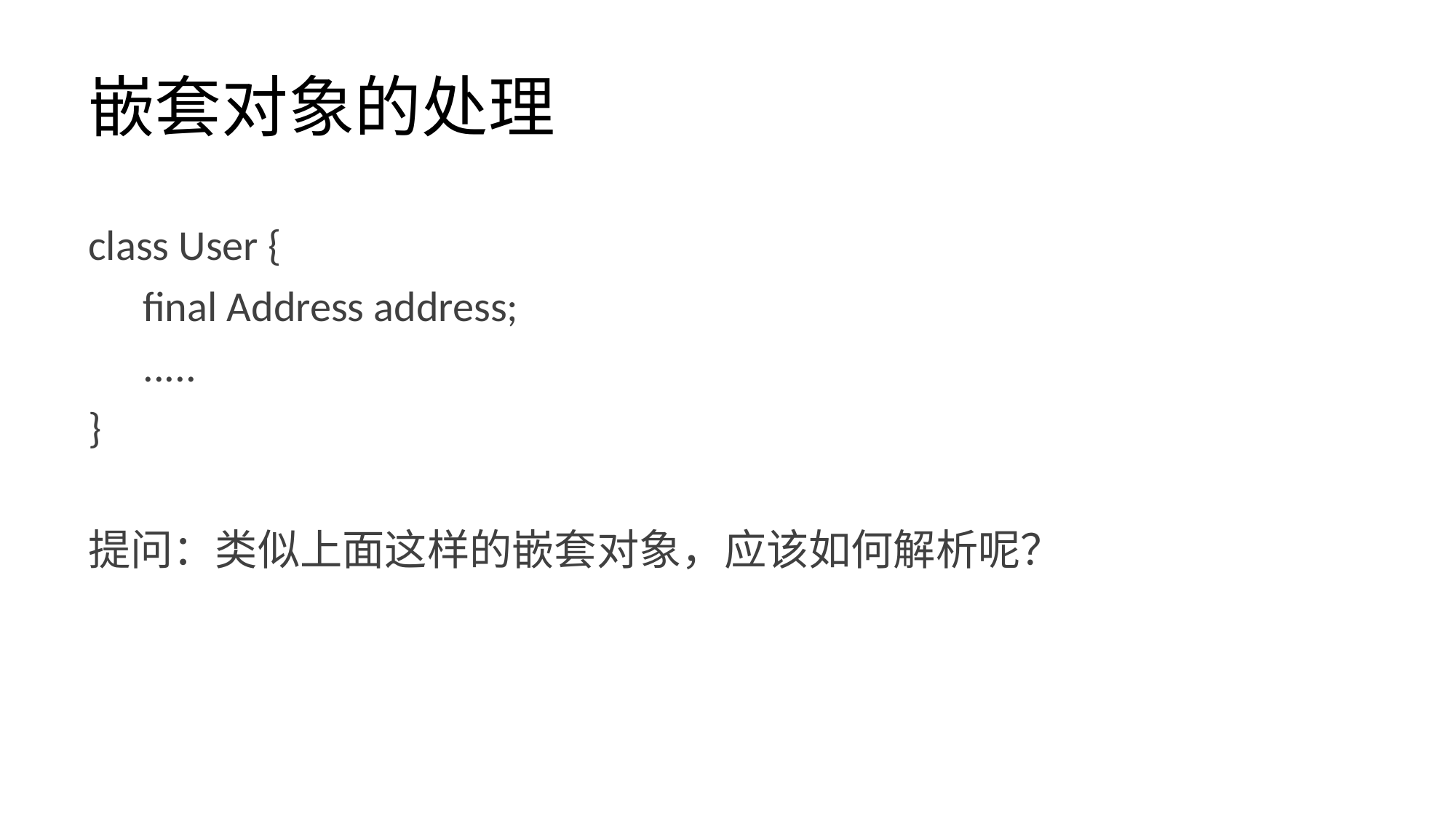

# 嵌套对象的处理
class User {
final Address address;
.....
}

提问：类似上面这样的嵌套对象，应该如何解析呢？